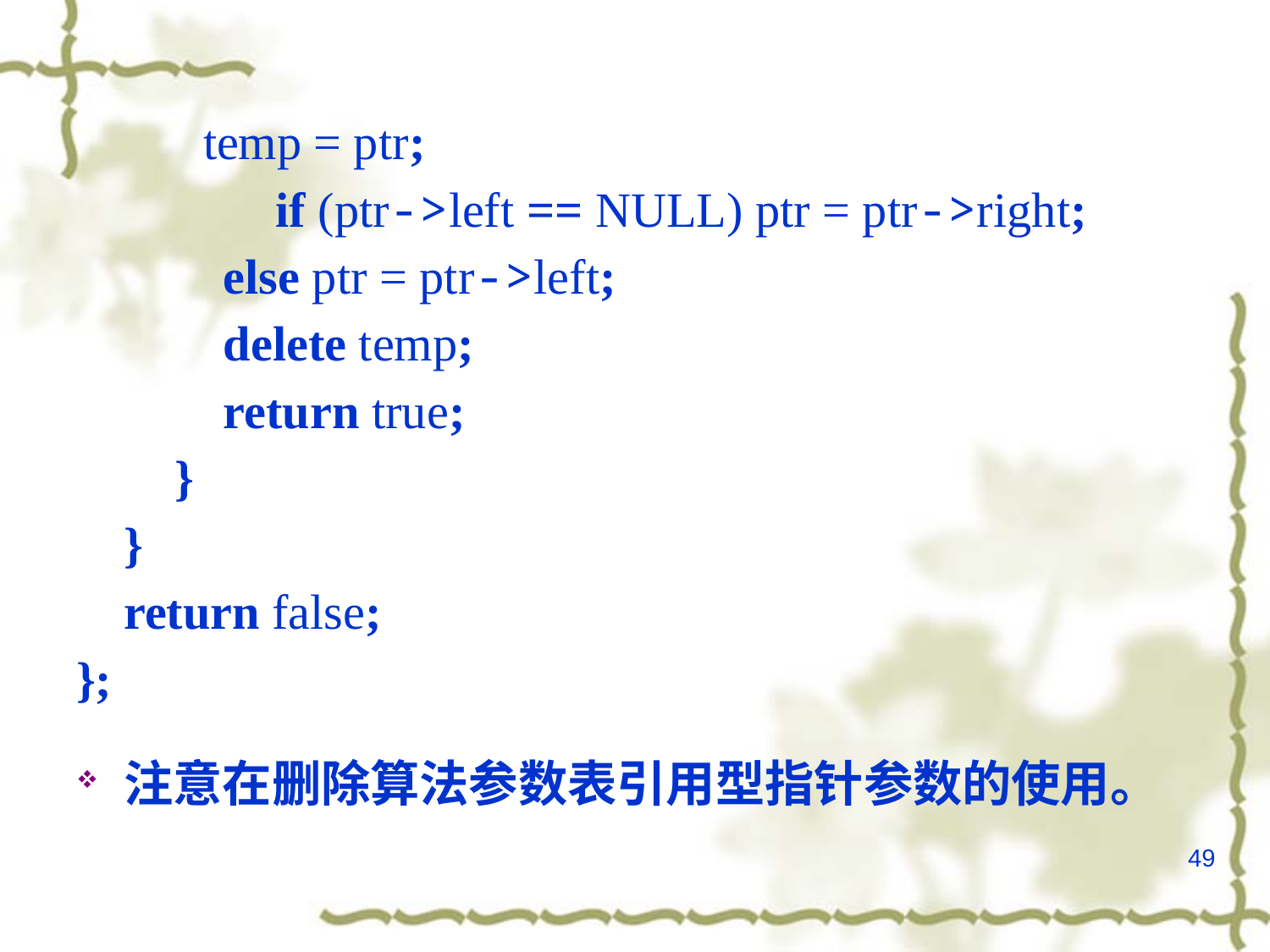

temp = ptr;
		  if (ptr->left == NULL) ptr = ptr->right;
            else ptr = ptr->left;
            delete temp;
            return true;
        }
	}
	return false;
};

注意在删除算法参数表引用型指针参数的使用。
49